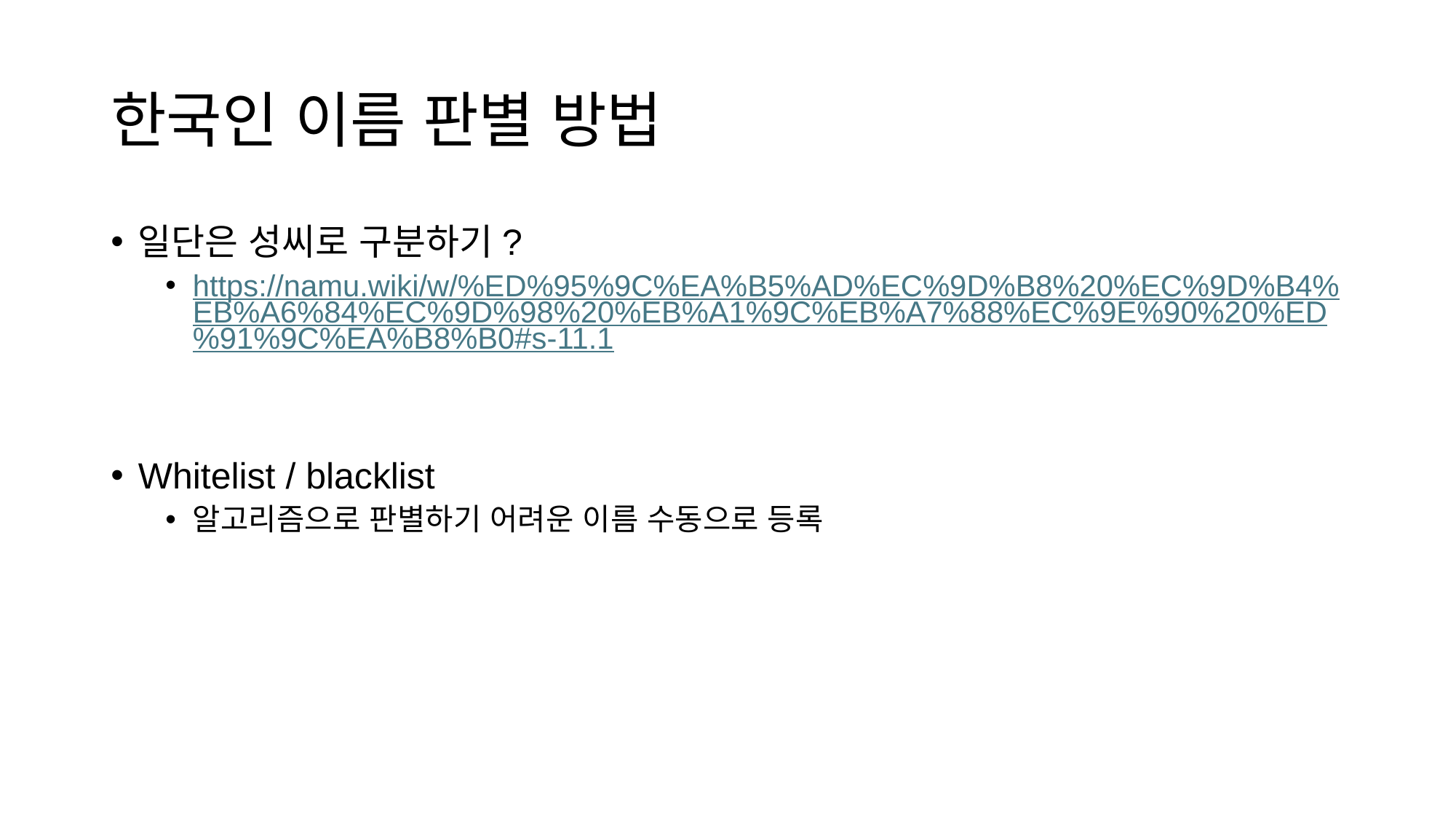

# 한국인 이름 판별 방법
일단은 성씨로 구분하기?
https://namu.wiki/w/%ED%95%9C%EA%B5%AD%EC%9D%B8%20%EC%9D%B4%EB%A6%84%EC%9D%98%20%EB%A1%9C%EB%A7%88%EC%9E%90%20%ED%91%9C%EA%B8%B0#s-11.1

Whitelist / blacklist
알고리즘으로 판별하기 어려운 이름 수동으로 등록